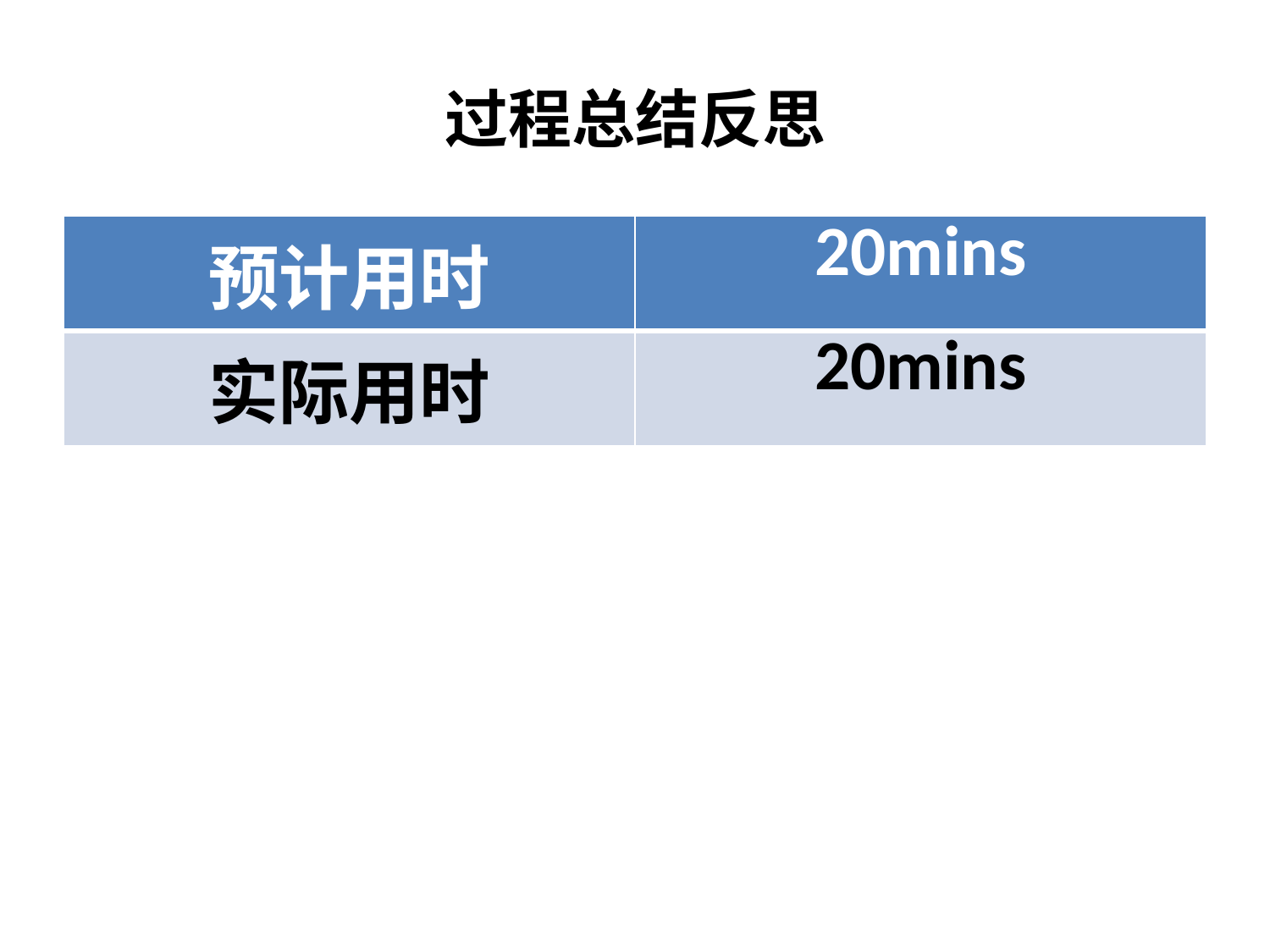

# 过程总结反思
| 预计用时 | 20mins |
| --- | --- |
| 实际用时 | 20mins |